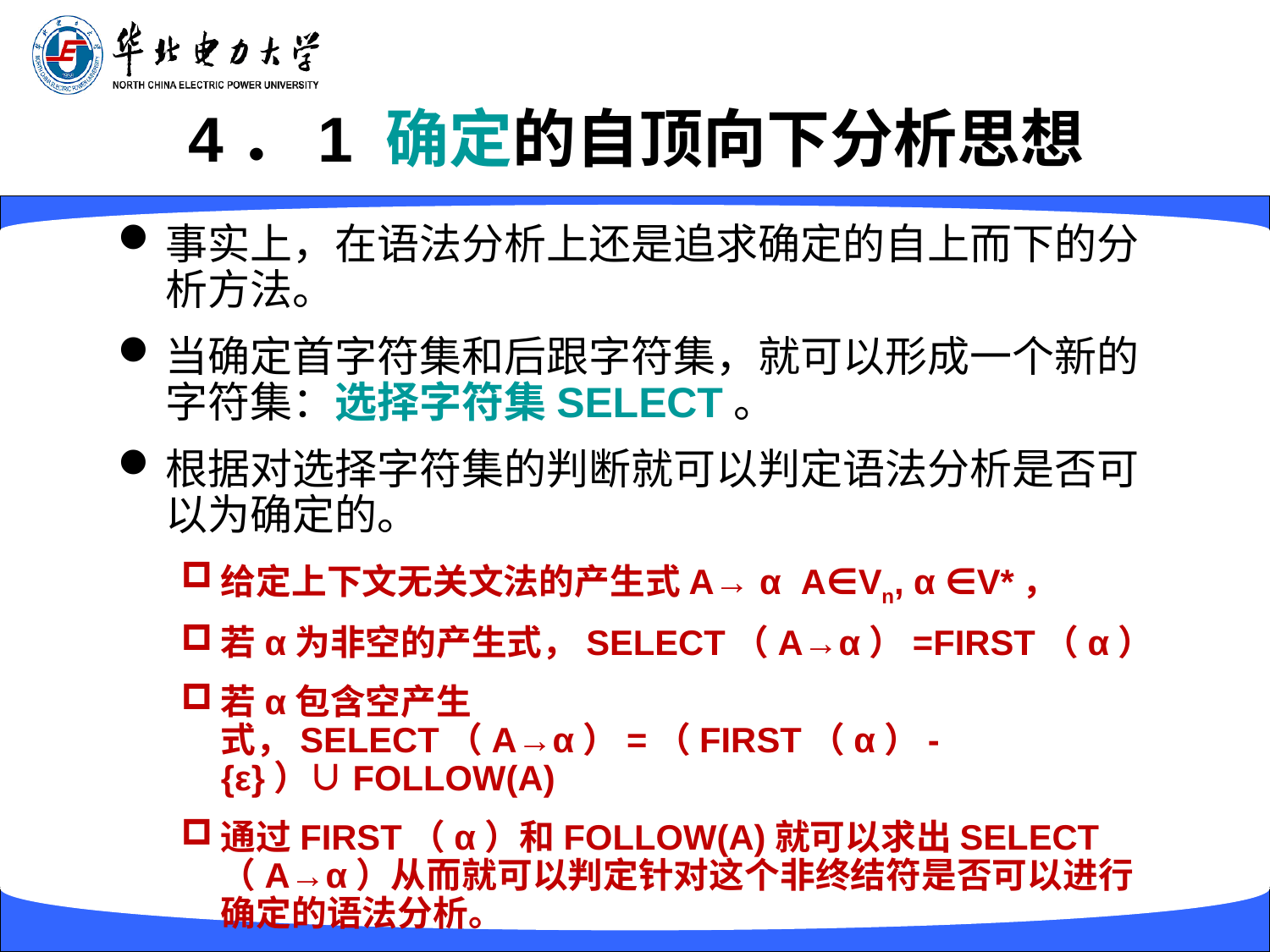

# 4．1 确定的自顶向下分析思想
事实上，在语法分析上还是追求确定的自上而下的分析方法。
当确定首字符集和后跟字符集，就可以形成一个新的字符集：选择字符集SELECT。
根据对选择字符集的判断就可以判定语法分析是否可以为确定的。
给定上下文无关文法的产生式A→ α  A∈Vn, α ∈V*，
若α为非空的产生式，SELECT（A→α）=FIRST（α）
若α包含空产生式，SELECT（A→α）=（FIRST（α）-{ε}）∪FOLLOW(A)
通过FIRST（α）和FOLLOW(A)就可以求出SELECT（A→α）从而就可以判定针对这个非终结符是否可以进行确定的语法分析。